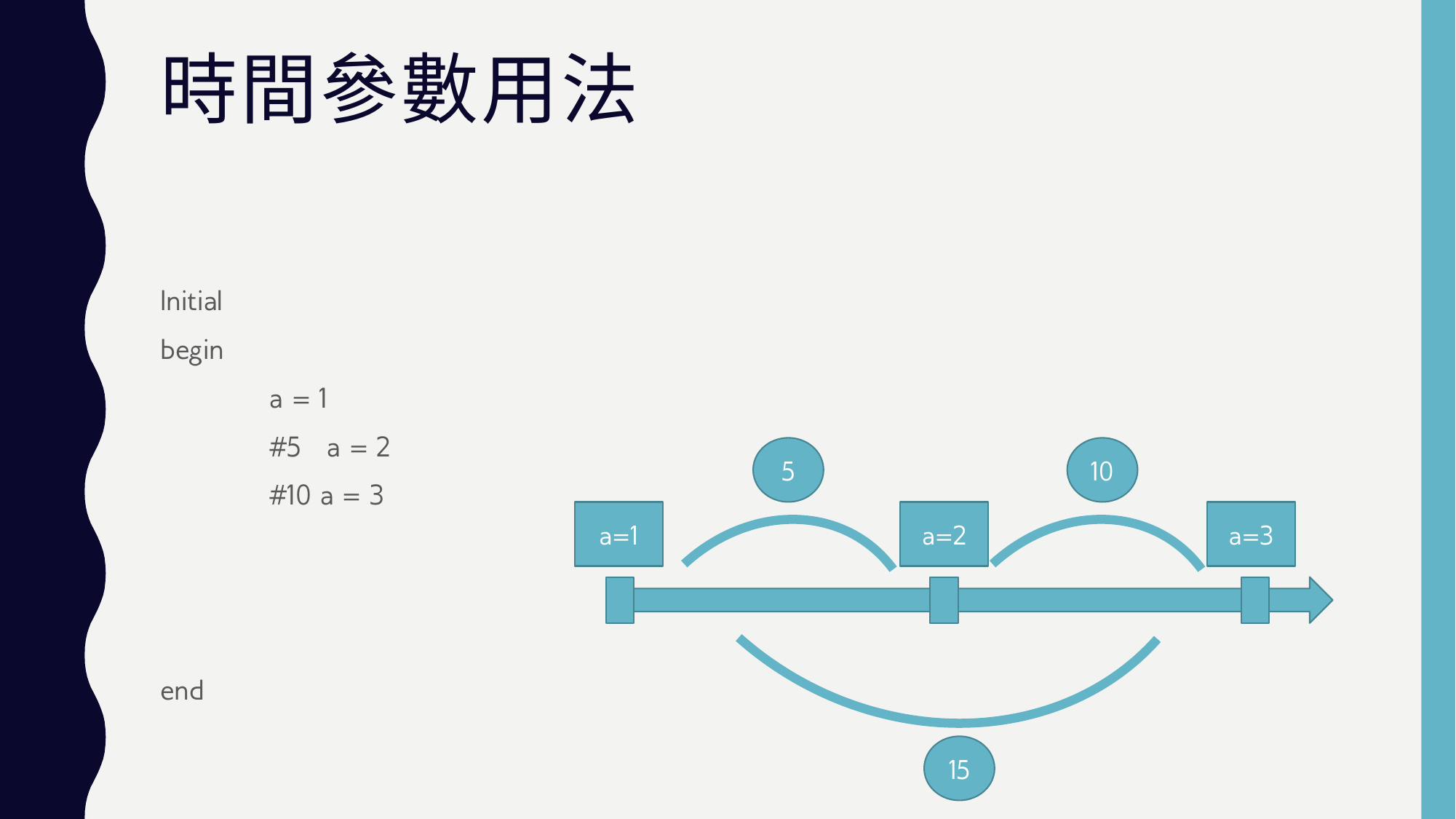

# 時間參數用法

Initial
begin
	a = 1
	#5   a = 2
	#10 a = 3

end
5
10
a=1

a=2

a=3

15